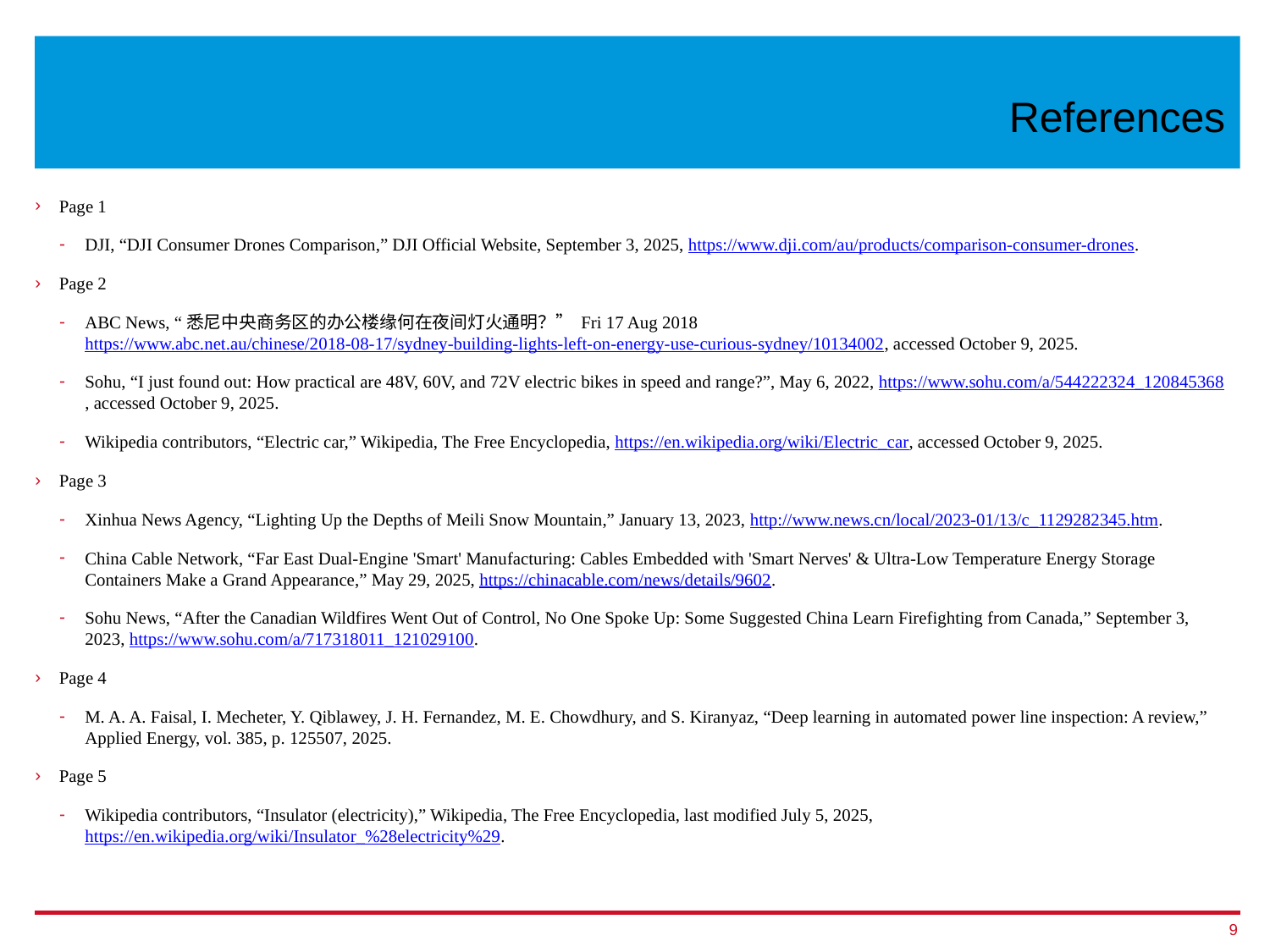

# References
Page 1
DJI, “DJI Consumer Drones Comparison,” DJI Official Website, September 3, 2025, https://www.dji.com/au/products/comparison-consumer-drones.
Page 2
ABC News, “悉尼中央商务区的办公楼缘何在夜间灯火通明？” Fri 17 Aug 2018 https://www.abc.net.au/chinese/2018-08-17/sydney-building-lights-left-on-energy-use-curious-sydney/10134002, accessed October 9, 2025.
Sohu, “I just found out: How practical are 48V, 60V, and 72V electric bikes in speed and range?”, May 6, 2022, https://www.sohu.com/a/544222324_120845368, accessed October 9, 2025.
Wikipedia contributors, “Electric car,” Wikipedia, The Free Encyclopedia, https://en.wikipedia.org/wiki/Electric_car, accessed October 9, 2025.
Page 3
Xinhua News Agency, “Lighting Up the Depths of Meili Snow Mountain,” January 13, 2023, http://www.news.cn/local/2023-01/13/c_1129282345.htm.
China Cable Network, “Far East Dual-Engine 'Smart' Manufacturing: Cables Embedded with 'Smart Nerves' & Ultra-Low Temperature Energy Storage Containers Make a Grand Appearance,” May 29, 2025, https://chinacable.com/news/details/9602.
Sohu News, “After the Canadian Wildfires Went Out of Control, No One Spoke Up: Some Suggested China Learn Firefighting from Canada,” September 3, 2023, https://www.sohu.com/a/717318011_121029100.
Page 4
M. A. A. Faisal, I. Mecheter, Y. Qiblawey, J. H. Fernandez, M. E. Chowdhury, and S. Kiranyaz, “Deep learning in automated power line inspection: A review,” Applied Energy, vol. 385, p. 125507, 2025.
Page 5
Wikipedia contributors, “Insulator (electricity),” Wikipedia, The Free Encyclopedia, last modified July 5, 2025, https://en.wikipedia.org/wiki/Insulator_%28electricity%29.

9